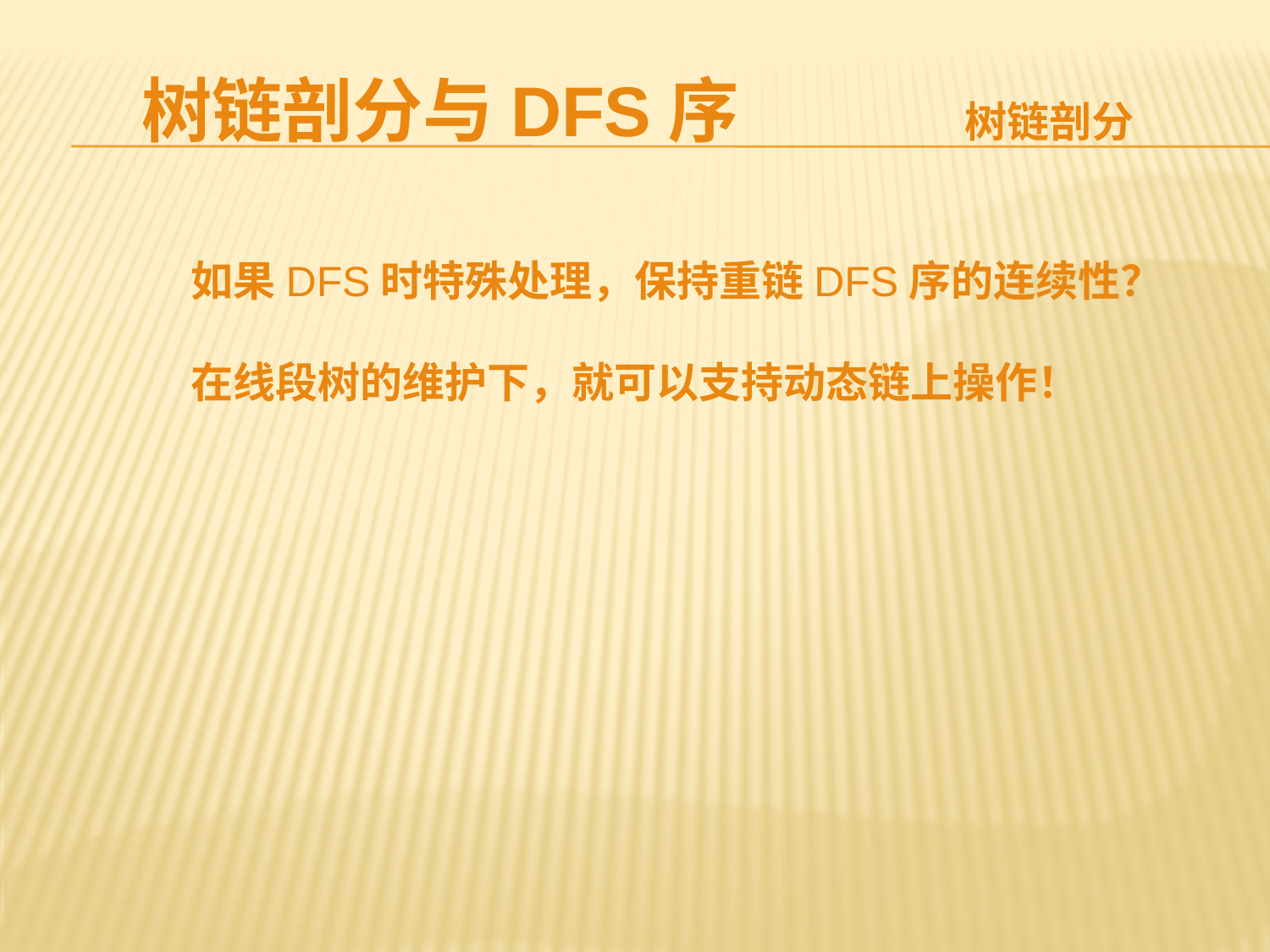

树链剖分与DFS序
树链剖分
如果DFS时特殊处理，保持重链DFS序的连续性？

在线段树的维护下，就可以支持动态链上操作！